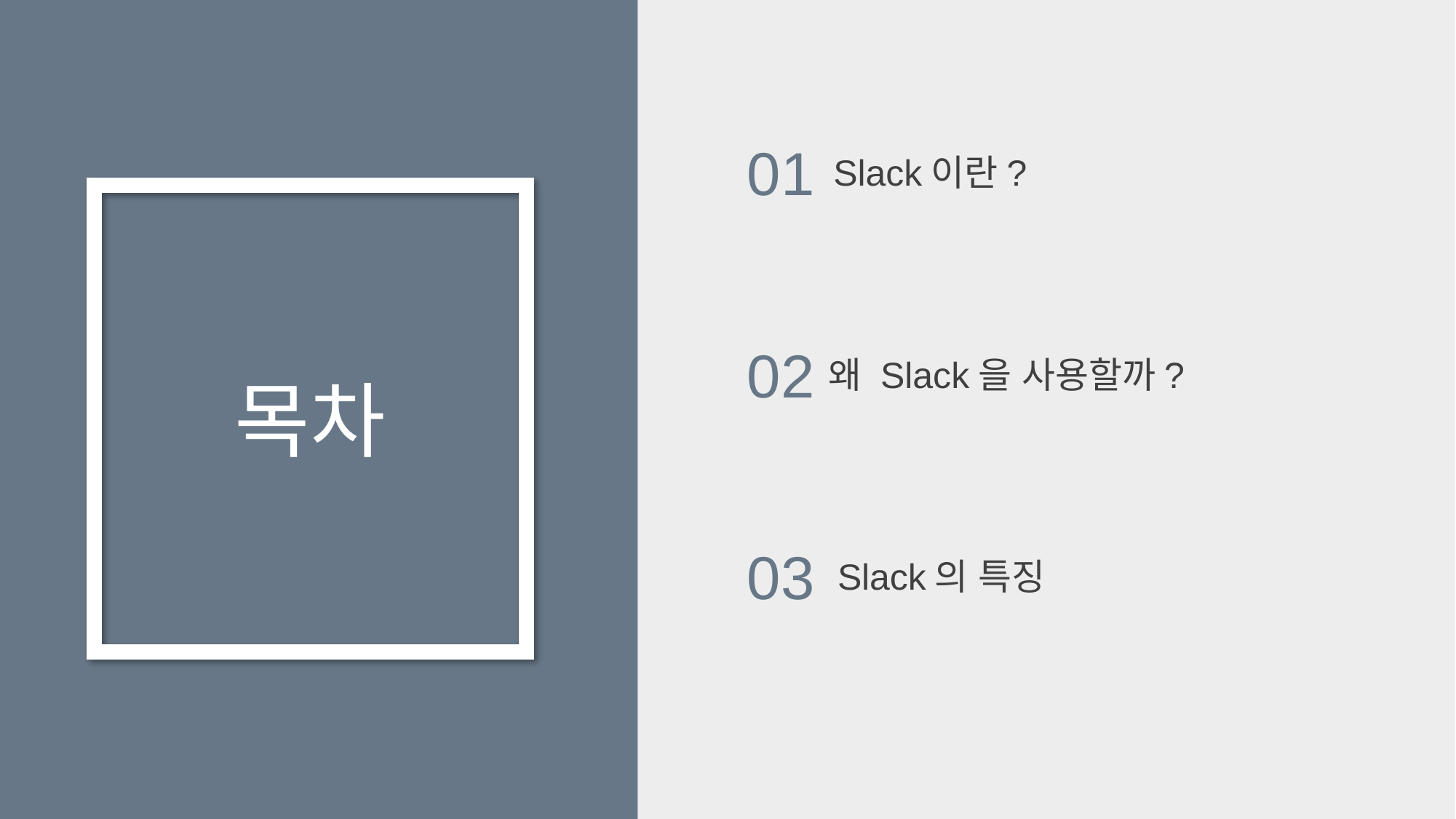

01
Slack이란?

02
왜 Slack을 사용할까?
목차
03
Slack의 특징